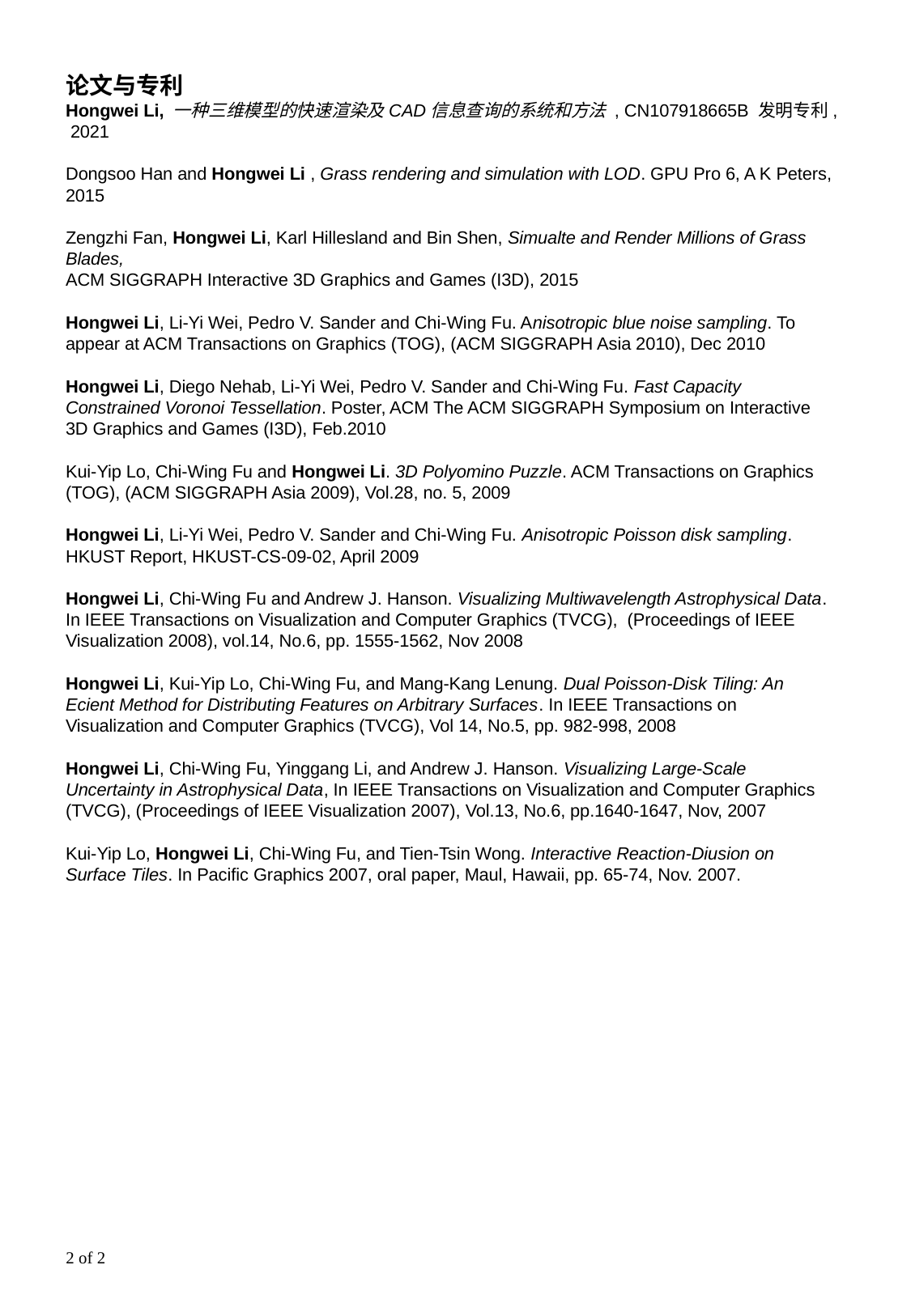

论文与专利
Hongwei Li, 一种三维模型的快速渲染及CAD信息查询的系统和方法 , CN107918665B 发明专利, 2021

Dongsoo Han and Hongwei Li , Grass rendering and simulation with LOD. GPU Pro 6, A K Peters, 2015

Zengzhi Fan, Hongwei Li, Karl Hillesland and Bin Shen, Simualte and Render Millions of Grass Blades,
ACM SIGGRAPH Interactive 3D Graphics and Games (I3D), 2015

Hongwei Li, Li-Yi Wei, Pedro V. Sander and Chi-Wing Fu. Anisotropic blue noise sampling. To appear at ACM Transactions on Graphics (TOG), (ACM SIGGRAPH Asia 2010), Dec 2010

Hongwei Li, Diego Nehab, Li-Yi Wei, Pedro V. Sander and Chi-Wing Fu. Fast Capacity Constrained Voronoi Tessellation. Poster, ACM The ACM SIGGRAPH Symposium on Interactive 3D Graphics and Games (I3D), Feb.2010

Kui-Yip Lo, Chi-Wing Fu and Hongwei Li. 3D Polyomino Puzzle. ACM Transactions on Graphics (TOG), (ACM SIGGRAPH Asia 2009), Vol.28, no. 5, 2009

Hongwei Li, Li-Yi Wei, Pedro V. Sander and Chi-Wing Fu. Anisotropic Poisson disk sampling. HKUST Report, HKUST-CS-09-02, April 2009

Hongwei Li, Chi-Wing Fu and Andrew J. Hanson. Visualizing Multiwavelength Astrophysical Data. In IEEE Transactions on Visualization and Computer Graphics (TVCG),  (Proceedings of IEEE Visualization 2008), vol.14, No.6, pp. 1555-1562, Nov 2008

Hongwei Li, Kui-Yip Lo, Chi-Wing Fu, and Mang-Kang Lenung. Dual Poisson-Disk Tiling: An Ecient Method for Distributing Features on Arbitrary Surfaces. In IEEE Transactions on Visualization and Computer Graphics (TVCG), Vol 14, No.5, pp. 982-998, 2008

Hongwei Li, Chi-Wing Fu, Yinggang Li, and Andrew J. Hanson. Visualizing Large-Scale Uncertainty in Astrophysical Data, In IEEE Transactions on Visualization and Computer Graphics (TVCG), (Proceedings of IEEE Visualization 2007), Vol.13, No.6, pp.1640-1647, Nov, 2007

Kui-Yip Lo, Hongwei Li, Chi-Wing Fu, and Tien-Tsin Wong. Interactive Reaction-Diusion on Surface Tiles. In Pacific Graphics 2007, oral paper, Maul, Hawaii, pp. 65-74, Nov. 2007.

2 of 2